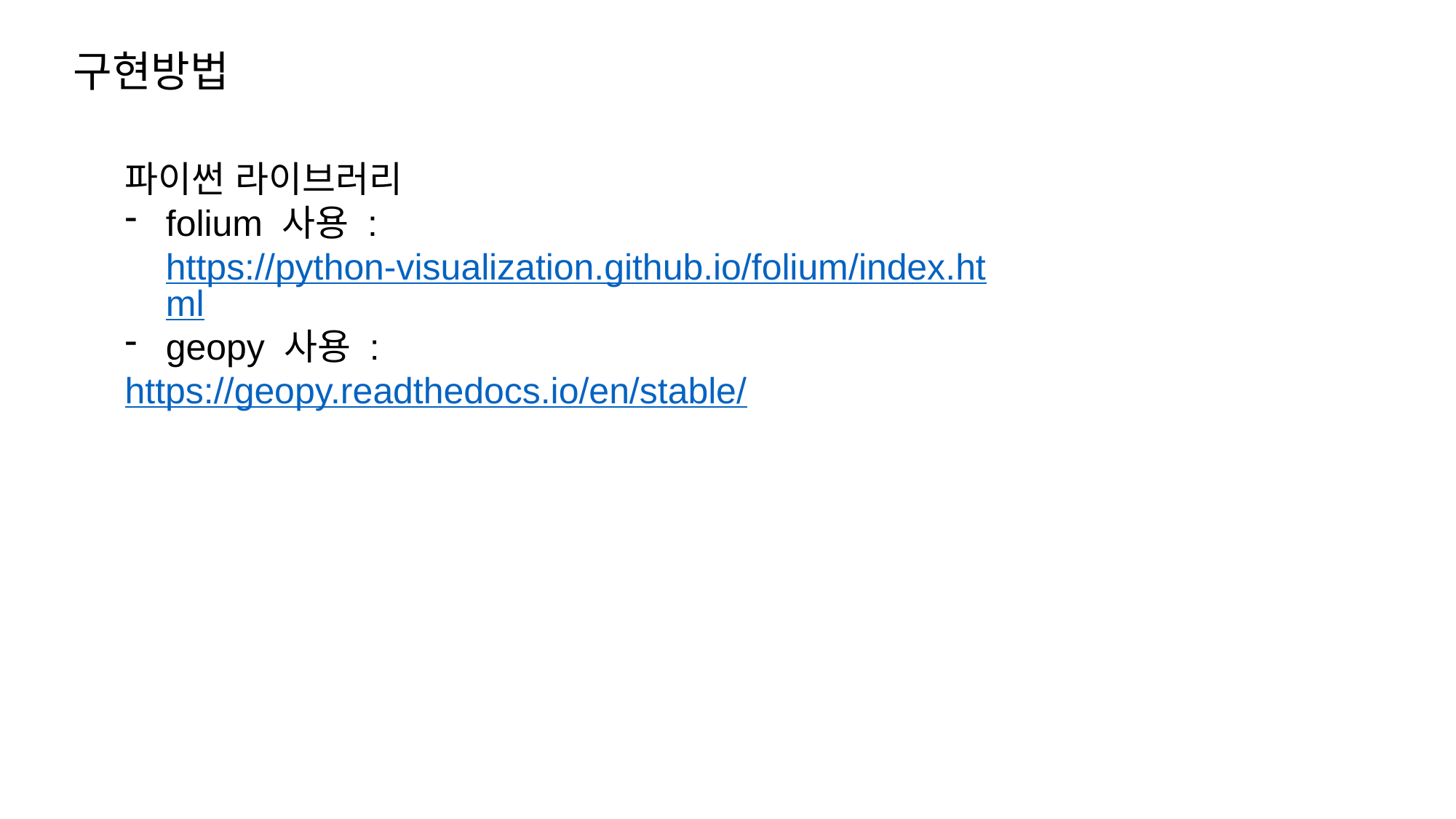

구현방법
파이썬 라이브러리
folium 사용 :
https://python-visualization.github.io/folium/index.html
geopy 사용 :
https://geopy.readthedocs.io/en/stable/